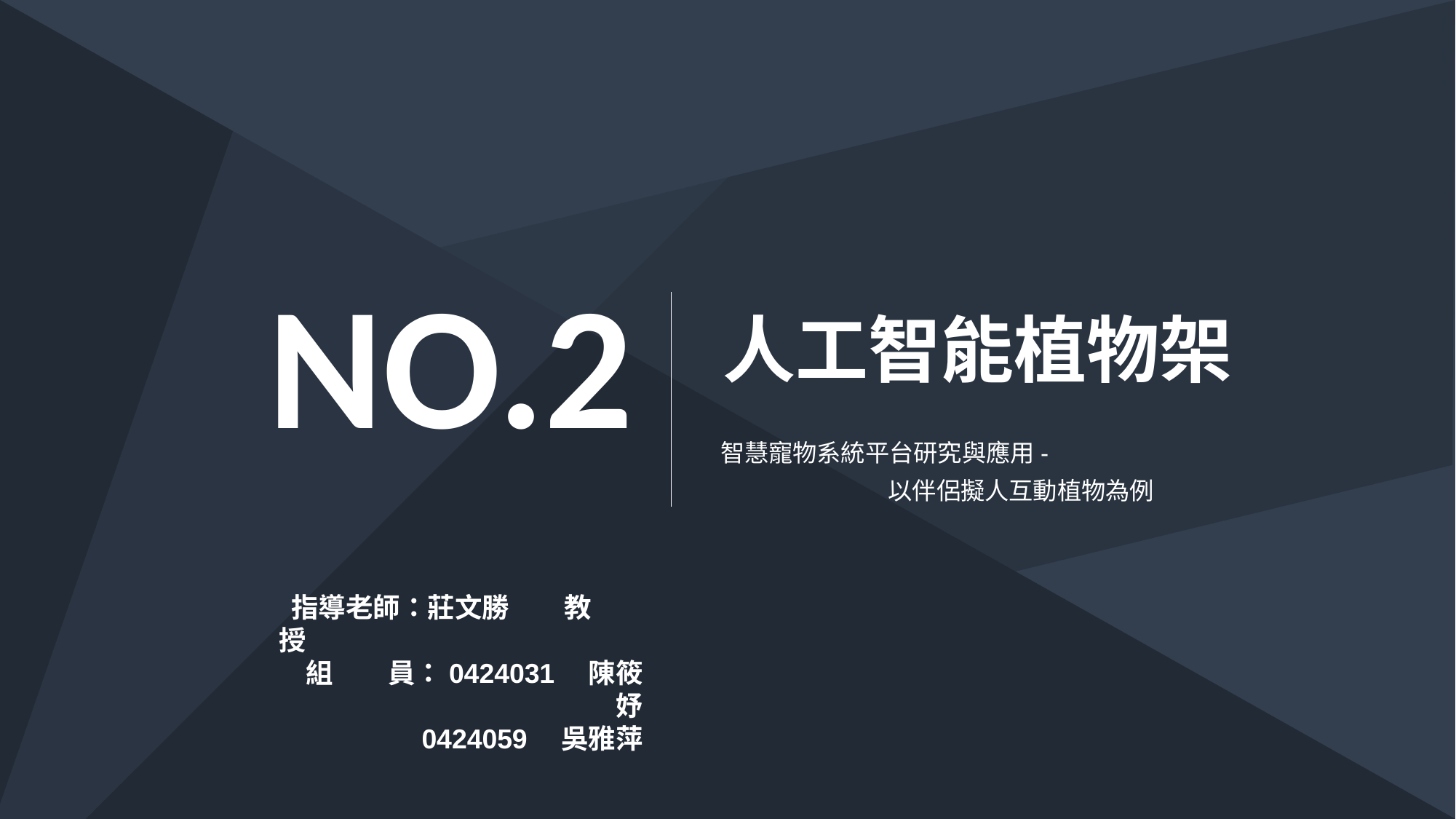

NO.2
人工智能植物架
智慧寵物系統平台研究與應用-
以伴侶擬人互動植物為例
 指導老師：莊文勝　　教　授
組　　員：0424031　陳筱妤
0424059　吳雅萍